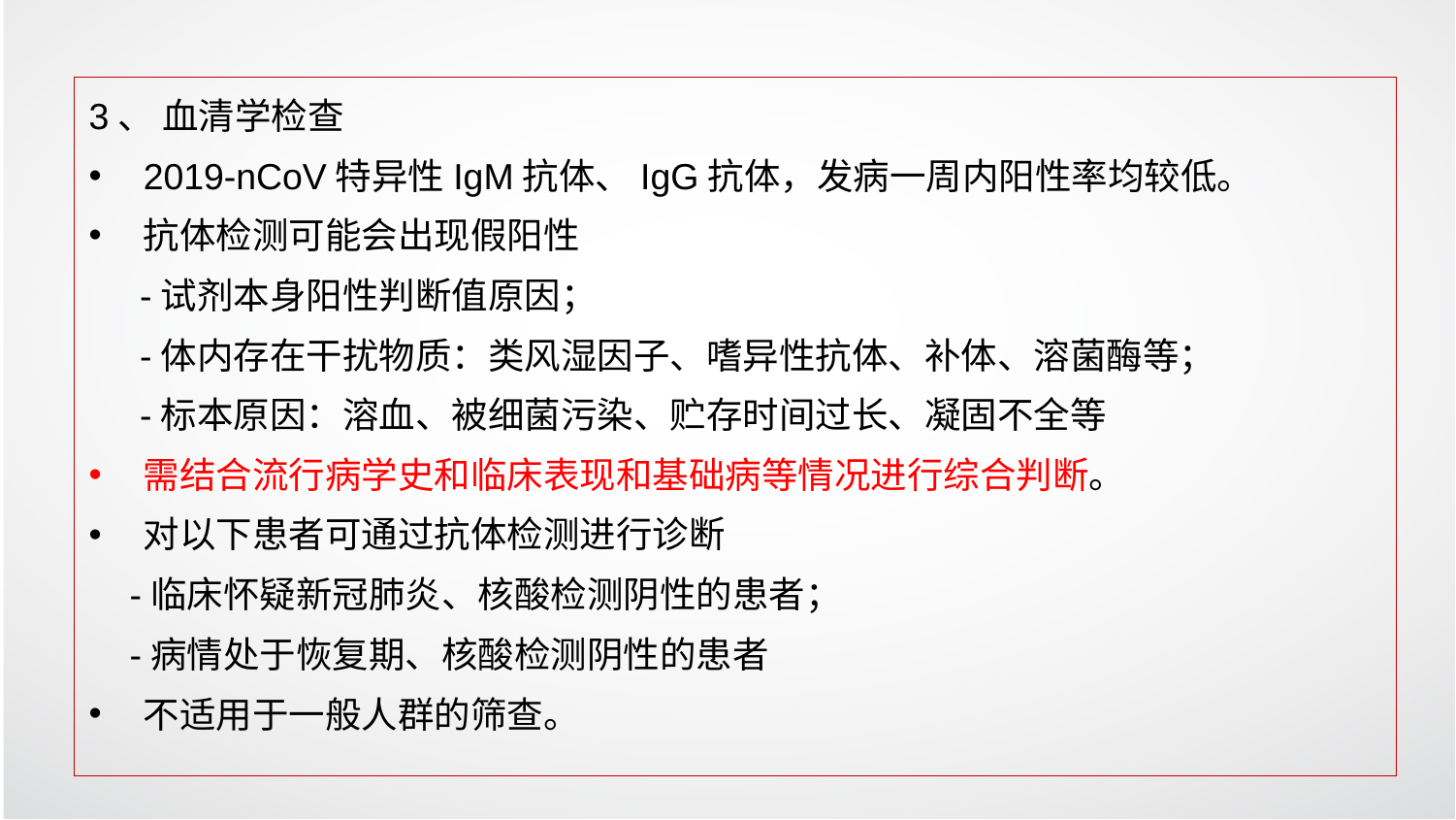

3、 血清学检查
2019-nCoV特异性IgM抗体、IgG抗体，发病一周内阳性率均较低。
抗体检测可能会出现假阳性
     -试剂本身阳性判断值原因；
     -体内存在干扰物质：类风湿因子、嗜异性抗体、补体、溶菌酶等；
     -标本原因：溶血、被细菌污染、贮存时间过长、凝固不全等
需结合流行病学史和临床表现和基础病等情况进行综合判断。
对以下患者可通过抗体检测进行诊断
    -临床怀疑新冠肺炎、核酸检测阴性的患者；
    -病情处于恢复期、核酸检测阴性的患者
不适用于一般人群的筛查。